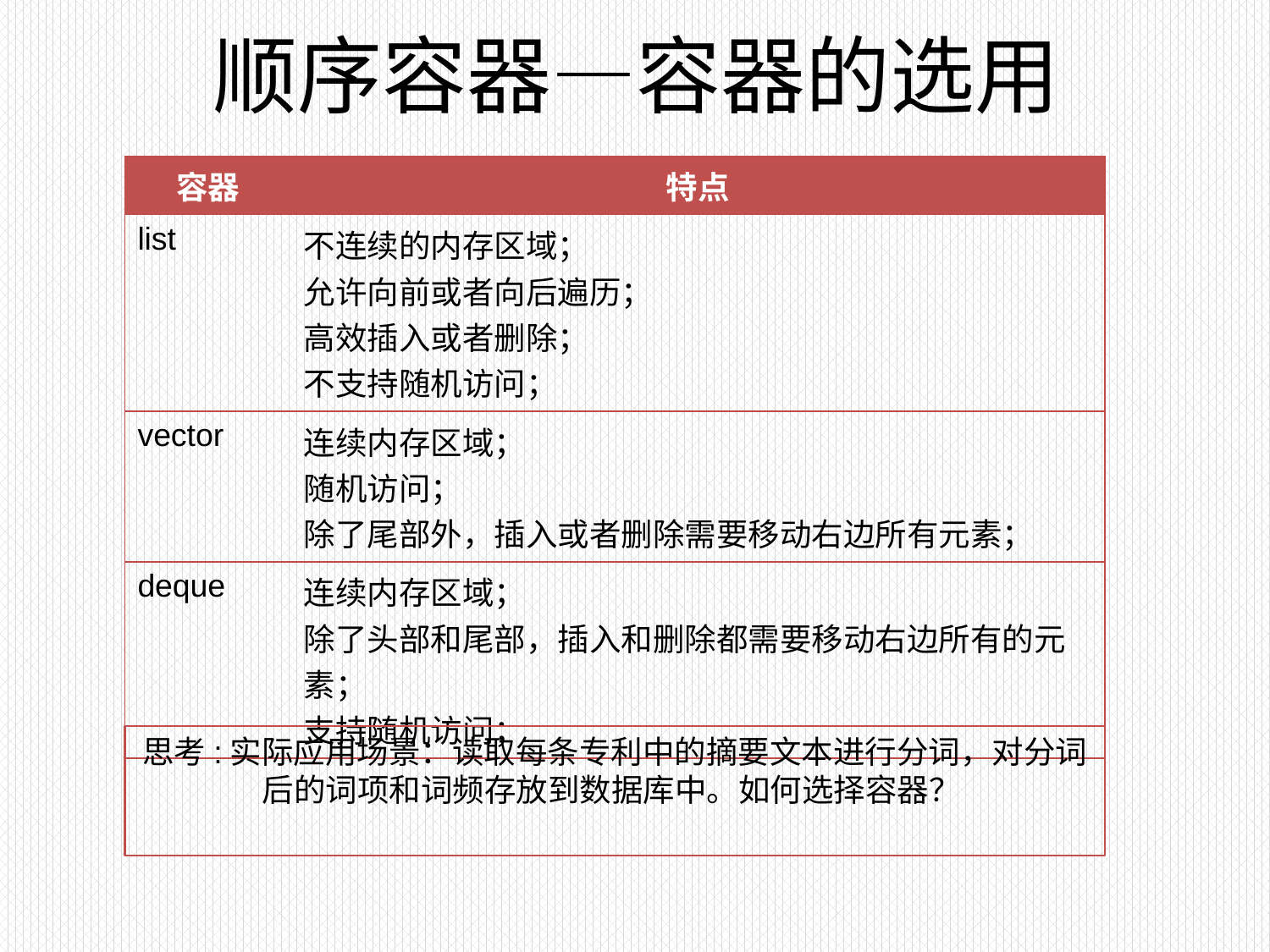

# 顺序容器—容器的选用
| 容器 | 特点 |
| --- | --- |
| list | 不连续的内存区域； 允许向前或者向后遍历； 高效插入或者删除； 不支持随机访问； |
| vector | 连续内存区域； 随机访问； 除了尾部外，插入或者删除需要移动右边所有元素； |
| deque | 连续内存区域； 除了头部和尾部，插入和删除都需要移动右边所有的元素； 支持随机访问； |
思考:实际应用场景：读取每条专利中的摘要文本进行分词，对分词后的词项和词频存放到数据库中。如何选择容器？